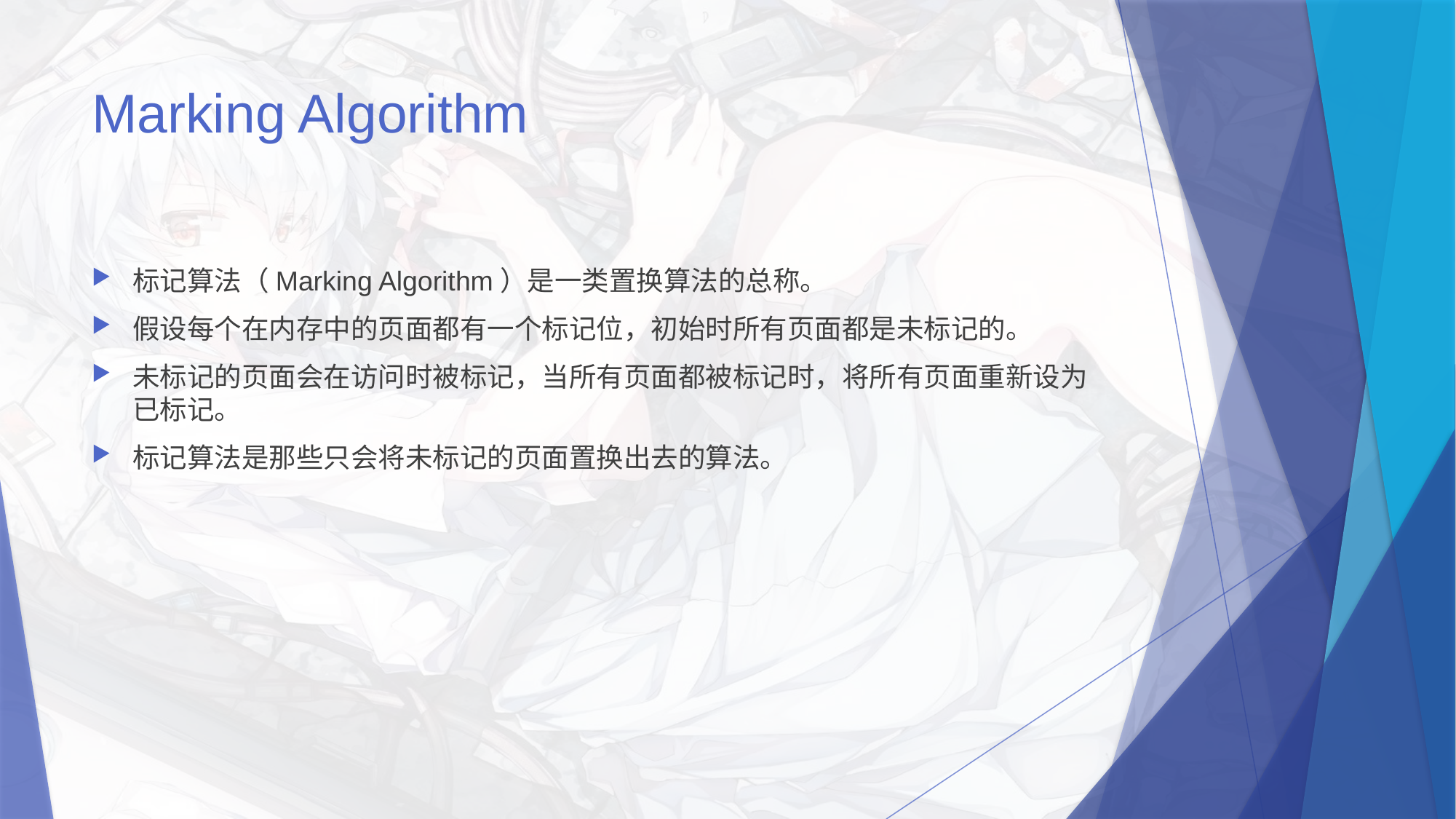

# Marking Algorithm
标记算法（Marking Algorithm）是一类置换算法的总称。
假设每个在内存中的页面都有一个标记位，初始时所有页面都是未标记的。
未标记的页面会在访问时被标记，当所有页面都被标记时，将所有页面重新设为已标记。
标记算法是那些只会将未标记的页面置换出去的算法。